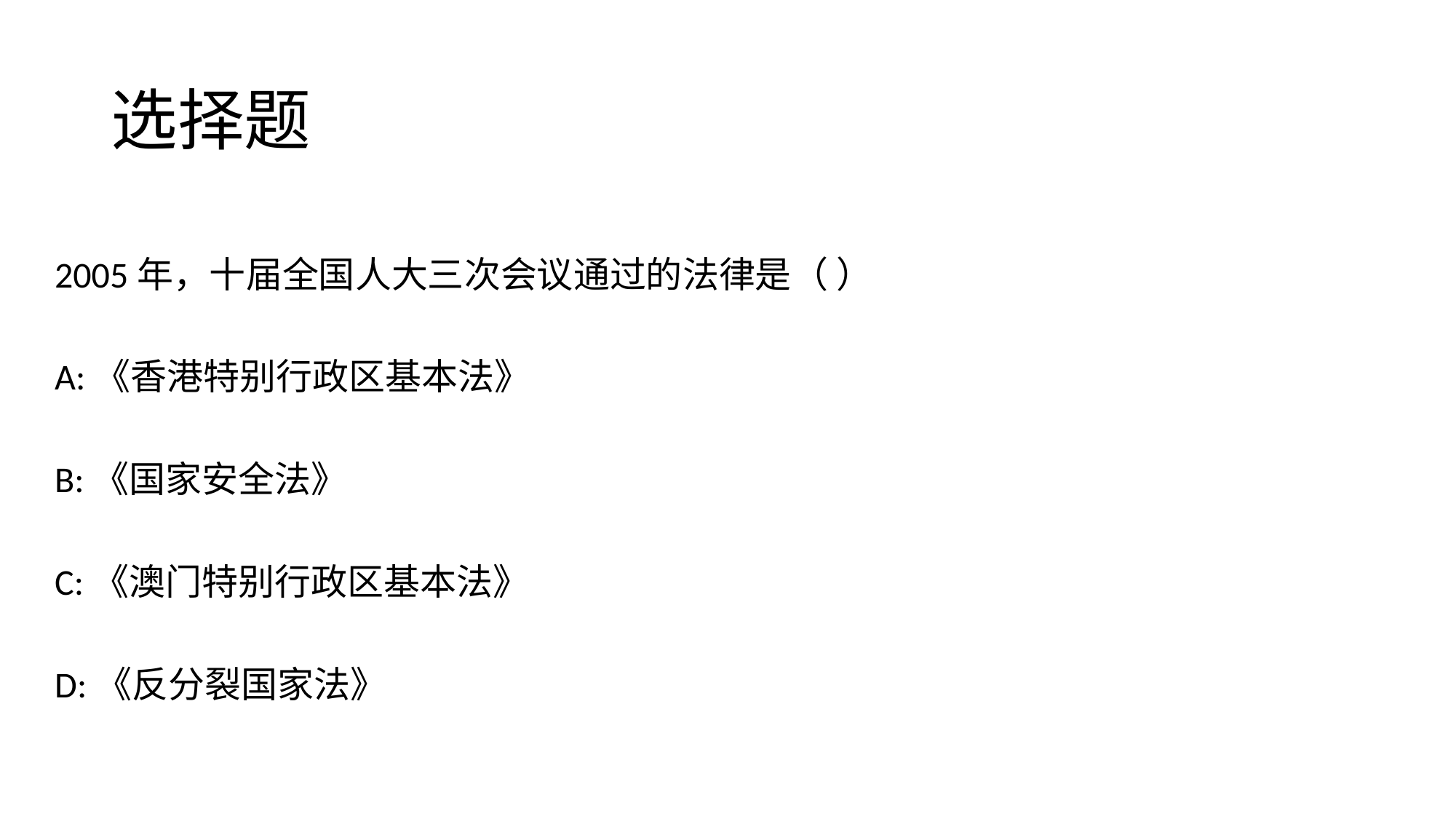

# 选择题
2005年，十届全国人大三次会议通过的法律是（ ）
A:《香港特别行政区基本法》
B:《国家安全法》
C:《澳门特别行政区基本法》
D:《反分裂国家法》